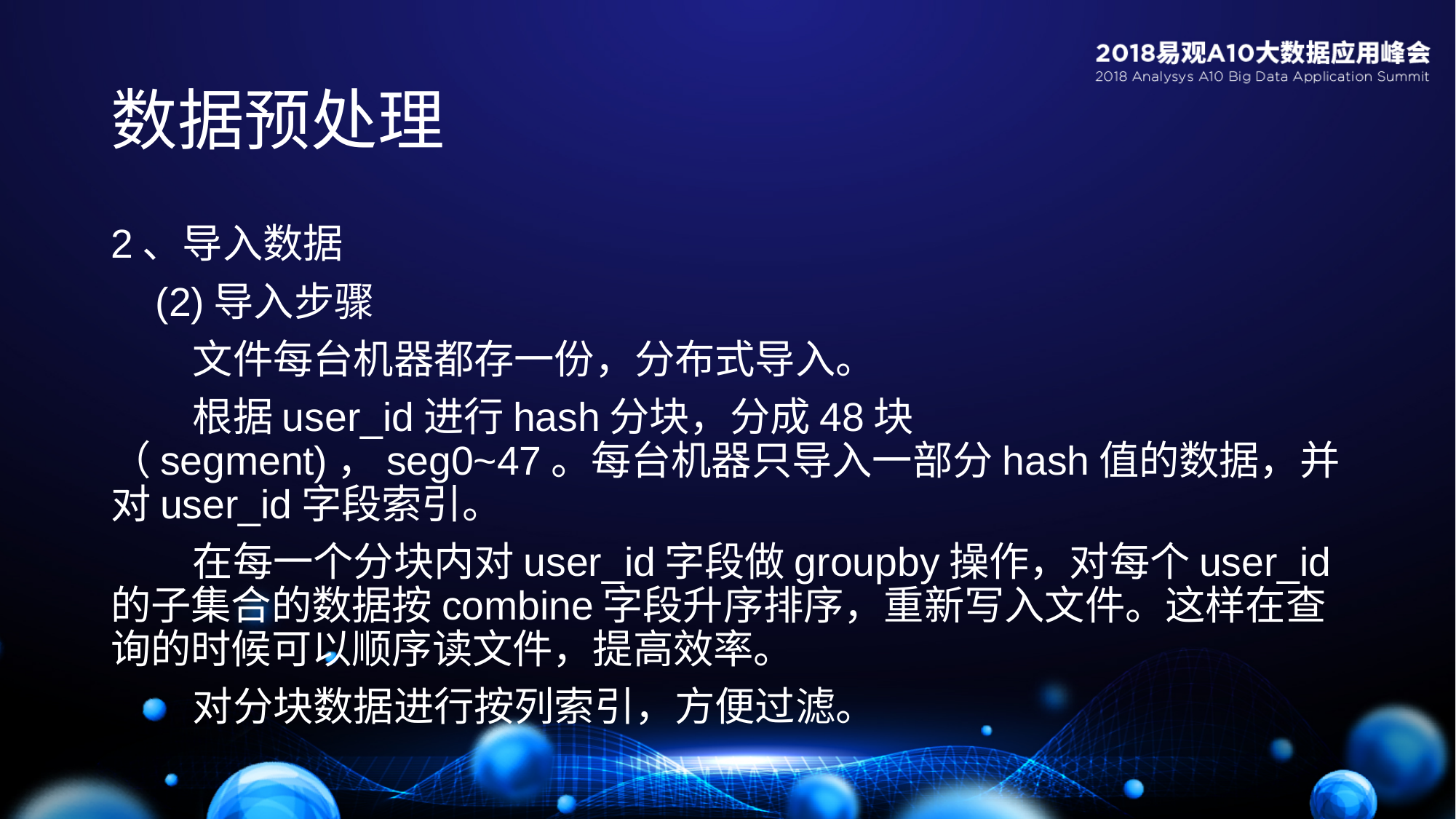

# 数据预处理
2、导入数据
    (2)导入步骤
        文件每台机器都存一份，分布式导入。
        根据user_id进行hash分块，分成48块（segment)，seg0~47。每台机器只导入一部分hash值的数据，并对user_id字段索引。
        在每一个分块内对user_id字段做groupby操作，对每个user_id的子集合的数据按combine字段升序排序，重新写入文件。这样在查询的时候可以顺序读文件，提高效率。
        对分块数据进行按列索引，方便过滤。